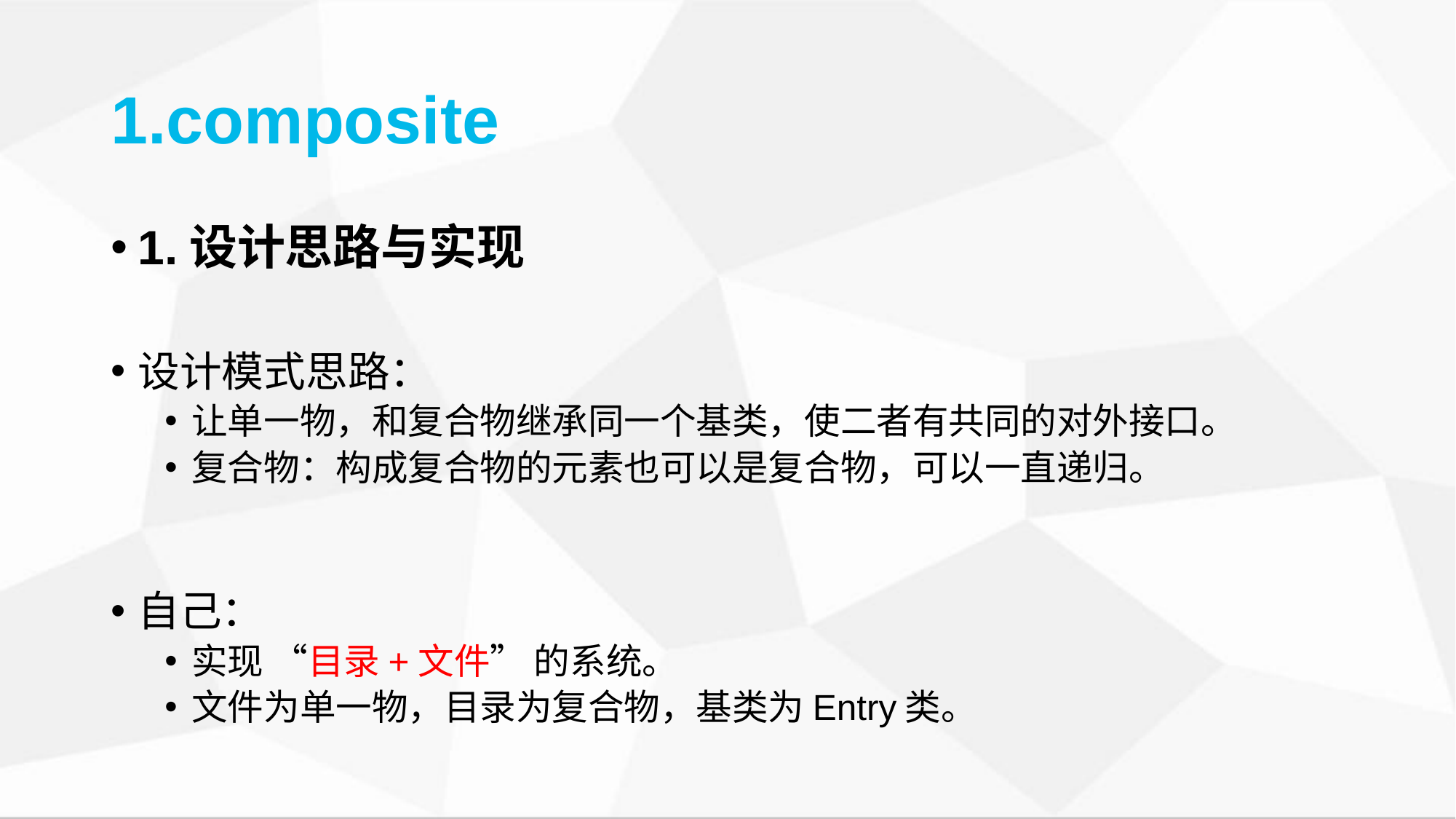

1.composite
1.设计思路与实现

设计模式思路：
让单一物，和复合物继承同一个基类，使二者有共同的对外接口。
复合物：构成复合物的元素也可以是复合物，可以一直递归。

自己：
实现 “目录+文件” 的系统。
文件为单一物，目录为复合物，基类为Entry类。